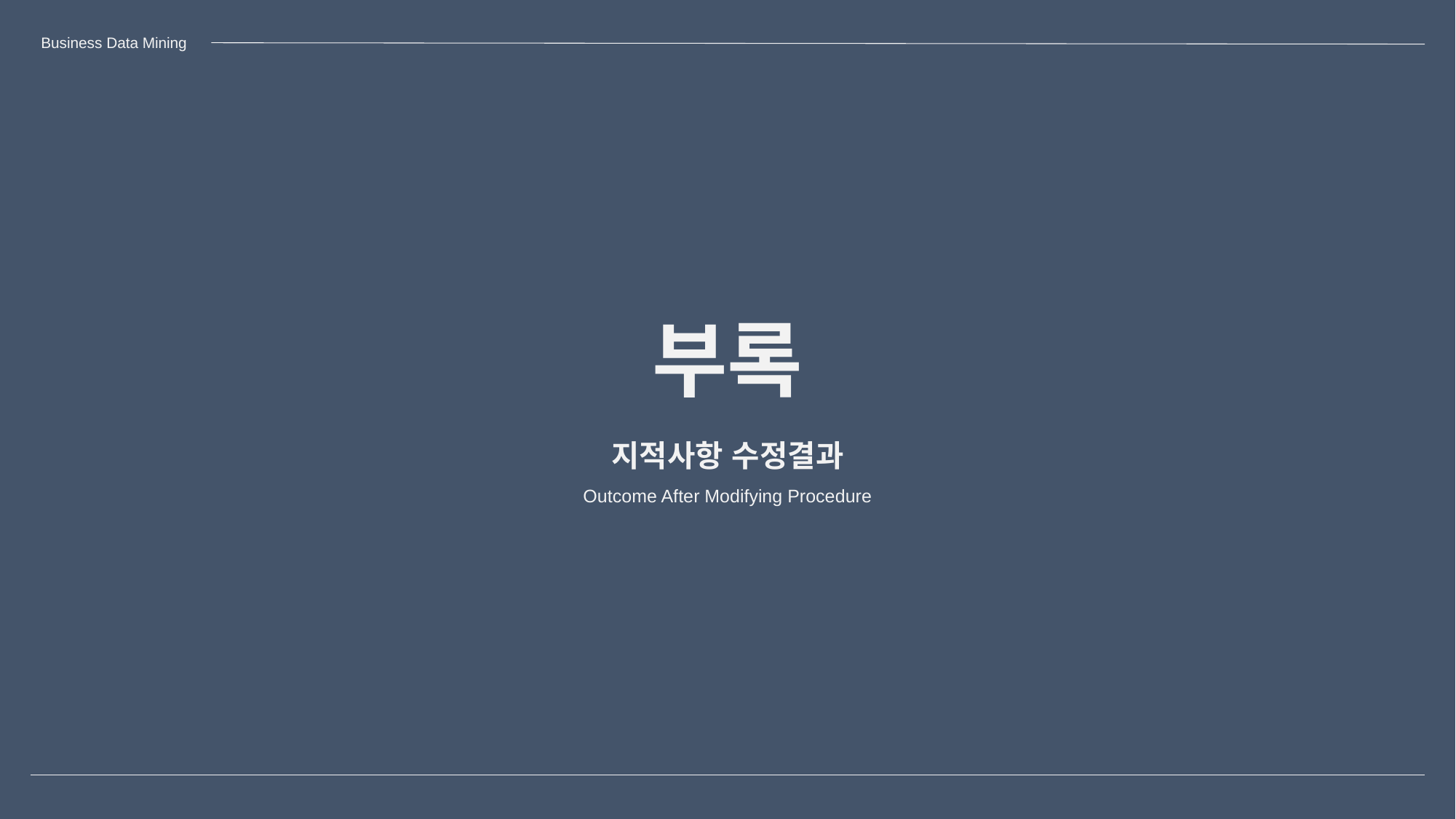

Business Data Mining
부록
지적사항 수정결과
Outcome After Modifying Procedure